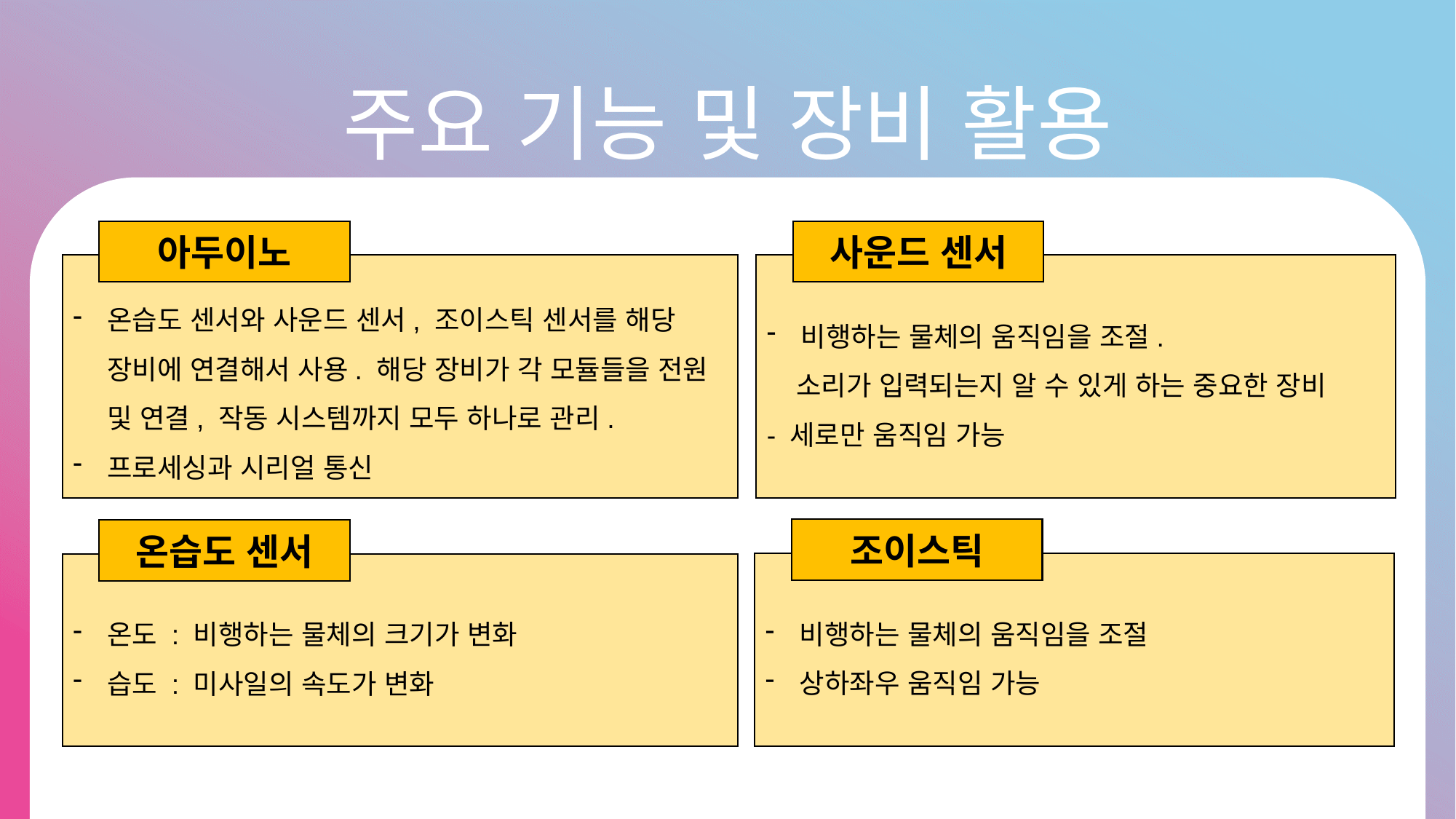

주요 기능 및 장비 활용

아두이노
사운드 센서
비행하는 물체의 움직임을 조절.
   소리가 입력되는지 알 수 있게 하는 중요한 장비
- 세로만 움직임 가능

온습도 센서와 사운드 센서, 조이스틱 센서를 해당 장비에 연결해서 사용. 해당 장비가 각 모듈들을 전원 및 연결, 작동 시스템까지 모두 하나로 관리.
프로세싱과 시리얼 통신
조이스틱
온습도 센서
비행하는 물체의 움직임을 조절
상하좌우 움직임 가능
온도 : 비행하는 물체의 크기가 변화
습도 : 미사일의 속도가 변화